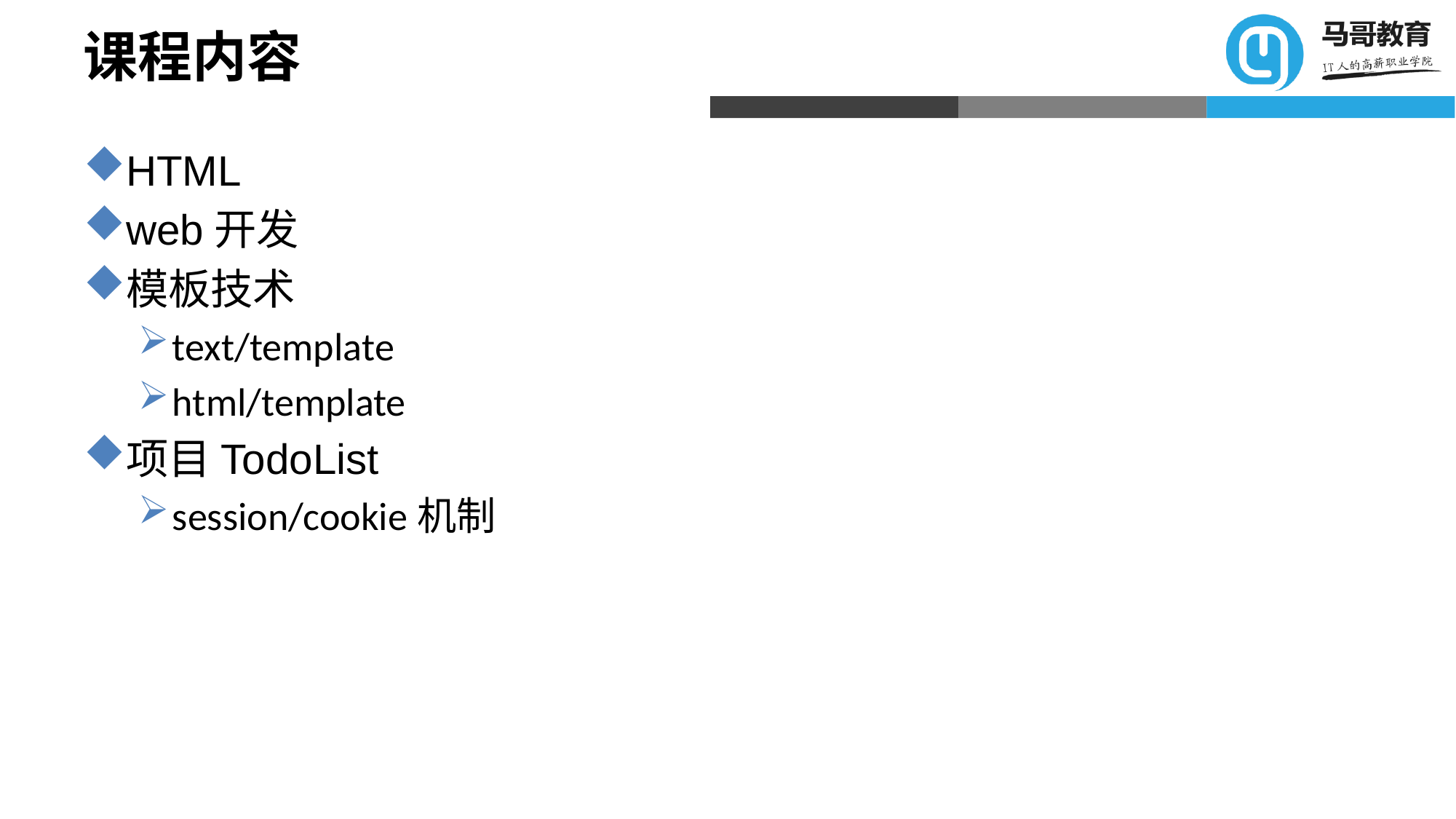

# 课程内容
HTML
web开发
模板技术
text/template
html/template
项目TodoList
session/cookie机制